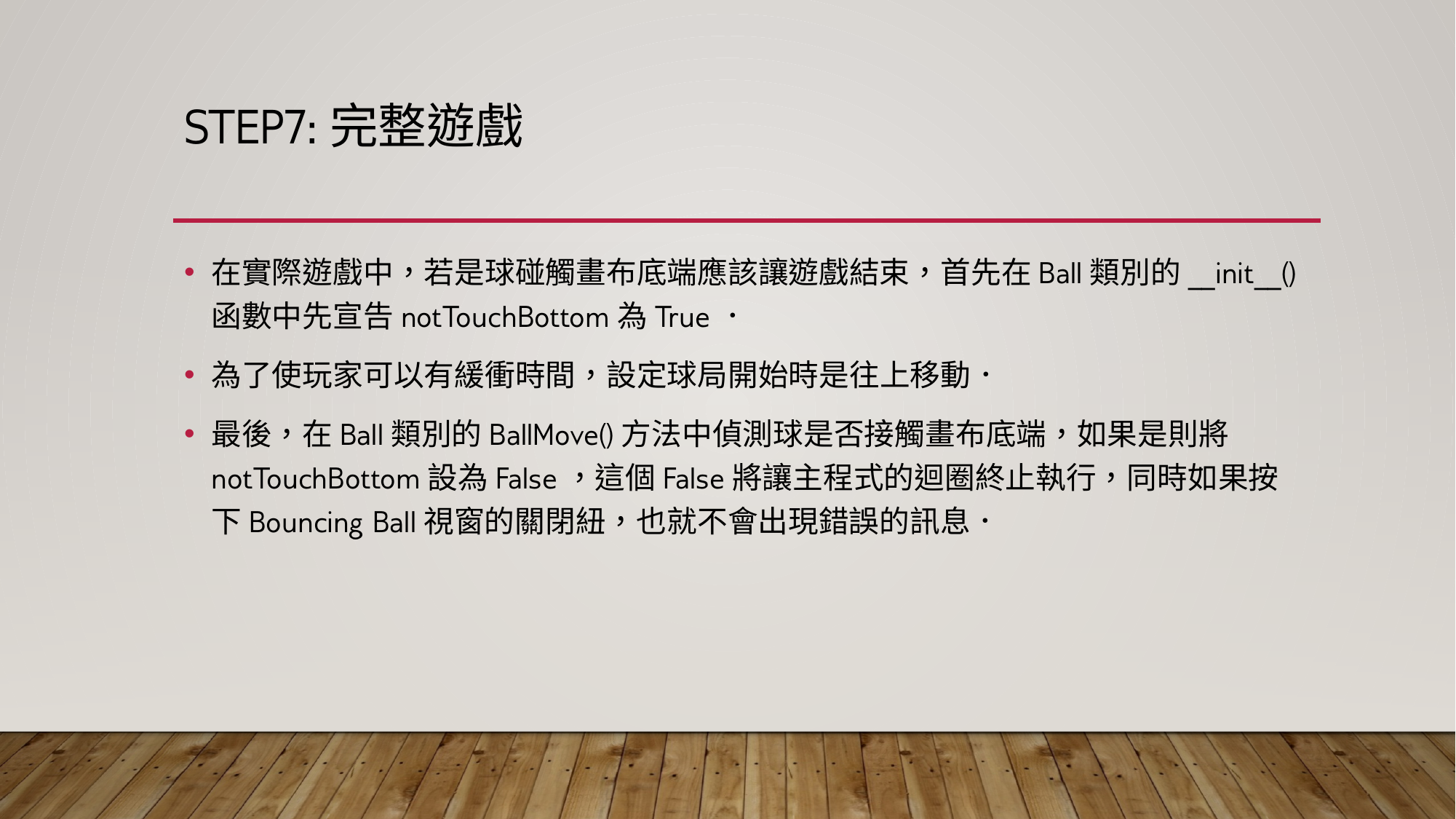

# STEp7:完整遊戲
在實際遊戲中，若是球碰觸畫布底端應該讓遊戲結束，首先在Ball類別的__init__()函數中先宣告notTouchBottom為True．
為了使玩家可以有緩衝時間，設定球局開始時是往上移動．
最後，在Ball類別的BallMove()方法中偵測球是否接觸畫布底端，如果是則將notTouchBottom設為False，這個False將讓主程式的迴圈終止執行，同時如果按下Bouncing Ball視窗的關閉紐，也就不會出現錯誤的訊息．